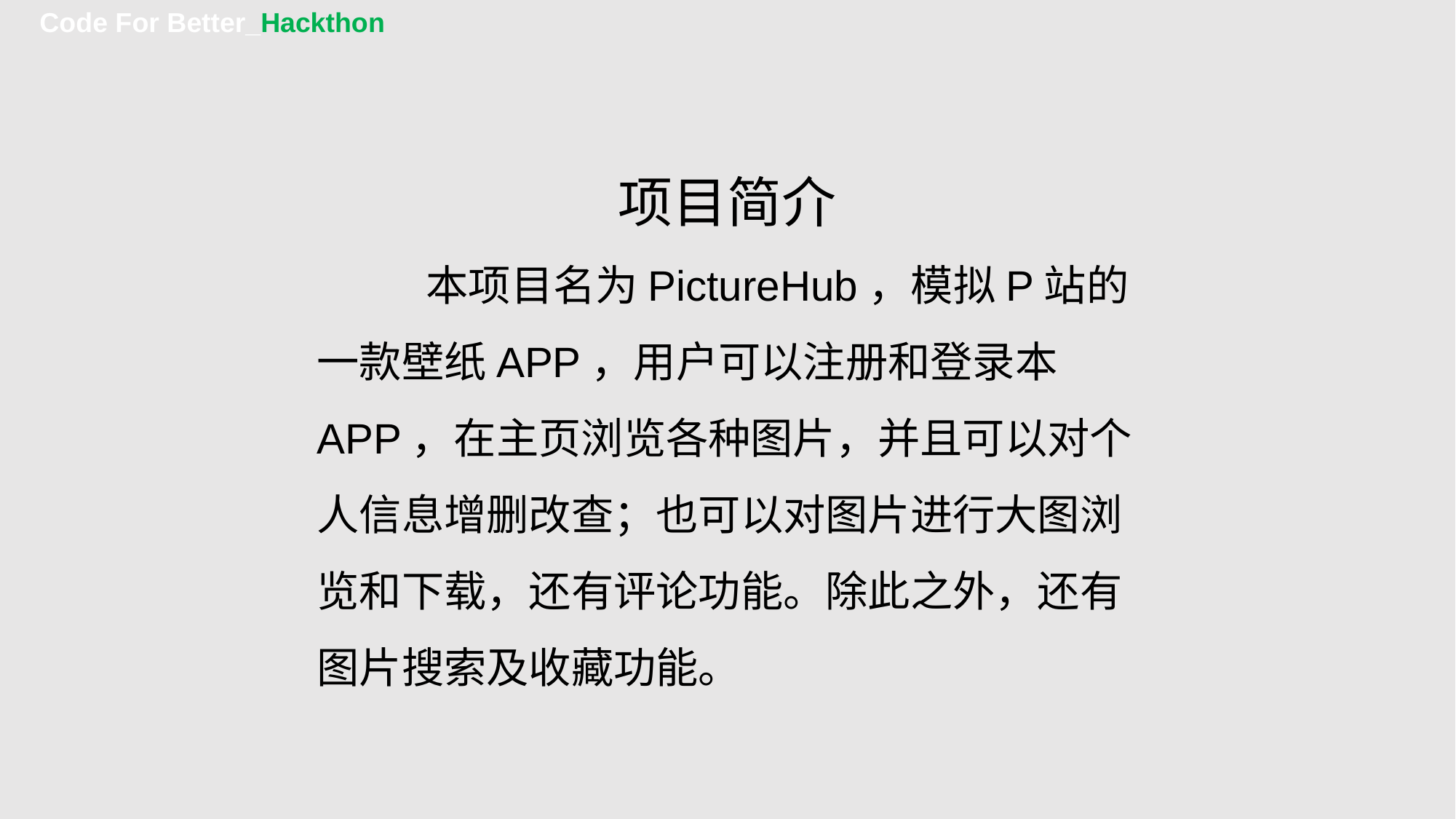

Code For Better_Hackthon
项目简介
	本项目名为PictureHub，模拟P站的一款壁纸APP，用户可以注册和登录本APP，在主页浏览各种图片，并且可以对个人信息增删改查；也可以对图片进行大图浏览和下载，还有评论功能。除此之外，还有图片搜索及收藏功能。